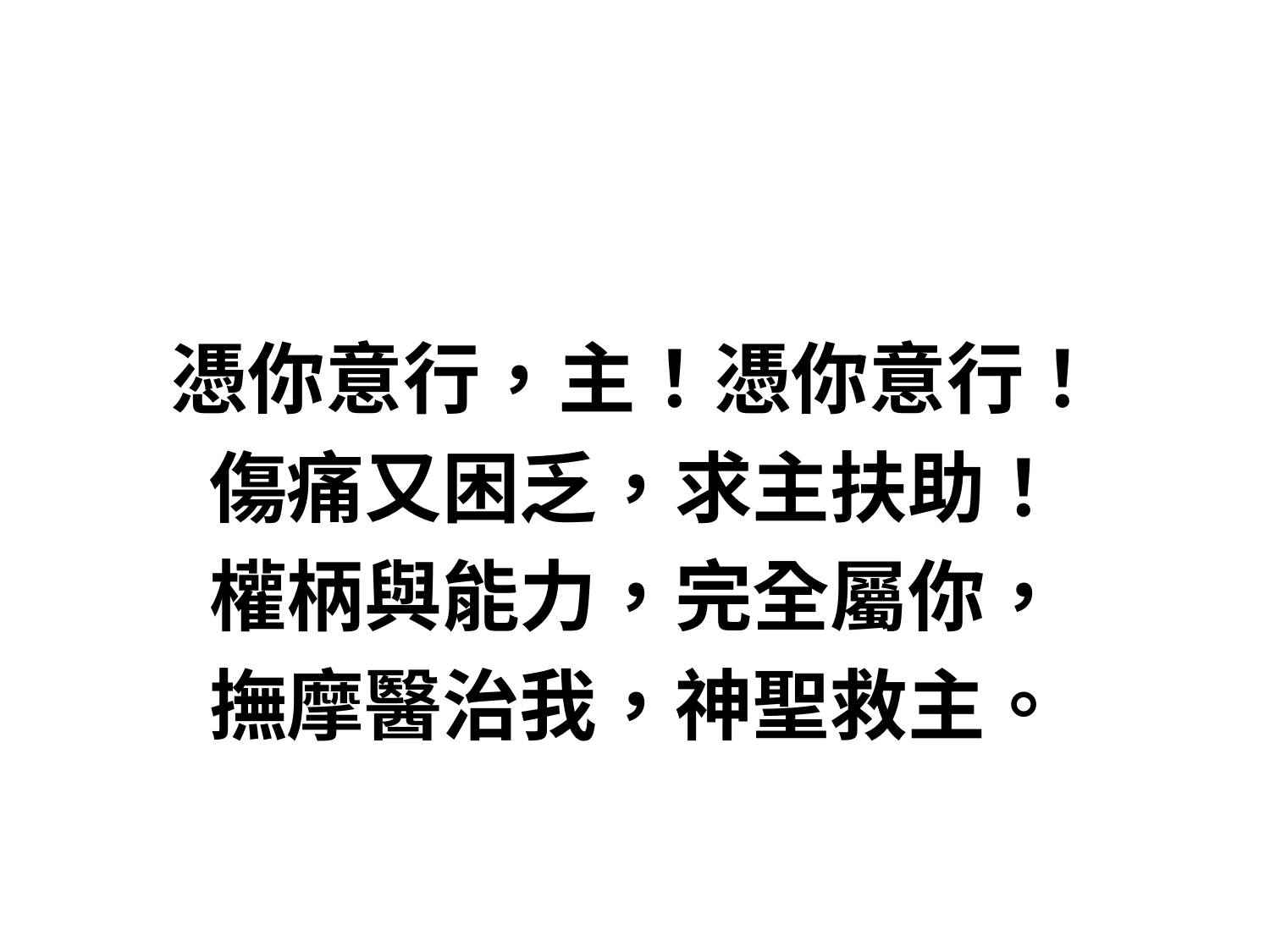

#
憑你意行，主！憑你意行！
傷痛又困乏，求主扶助！
權柄與能力，完全屬你，
撫摩醫治我，神聖救主。